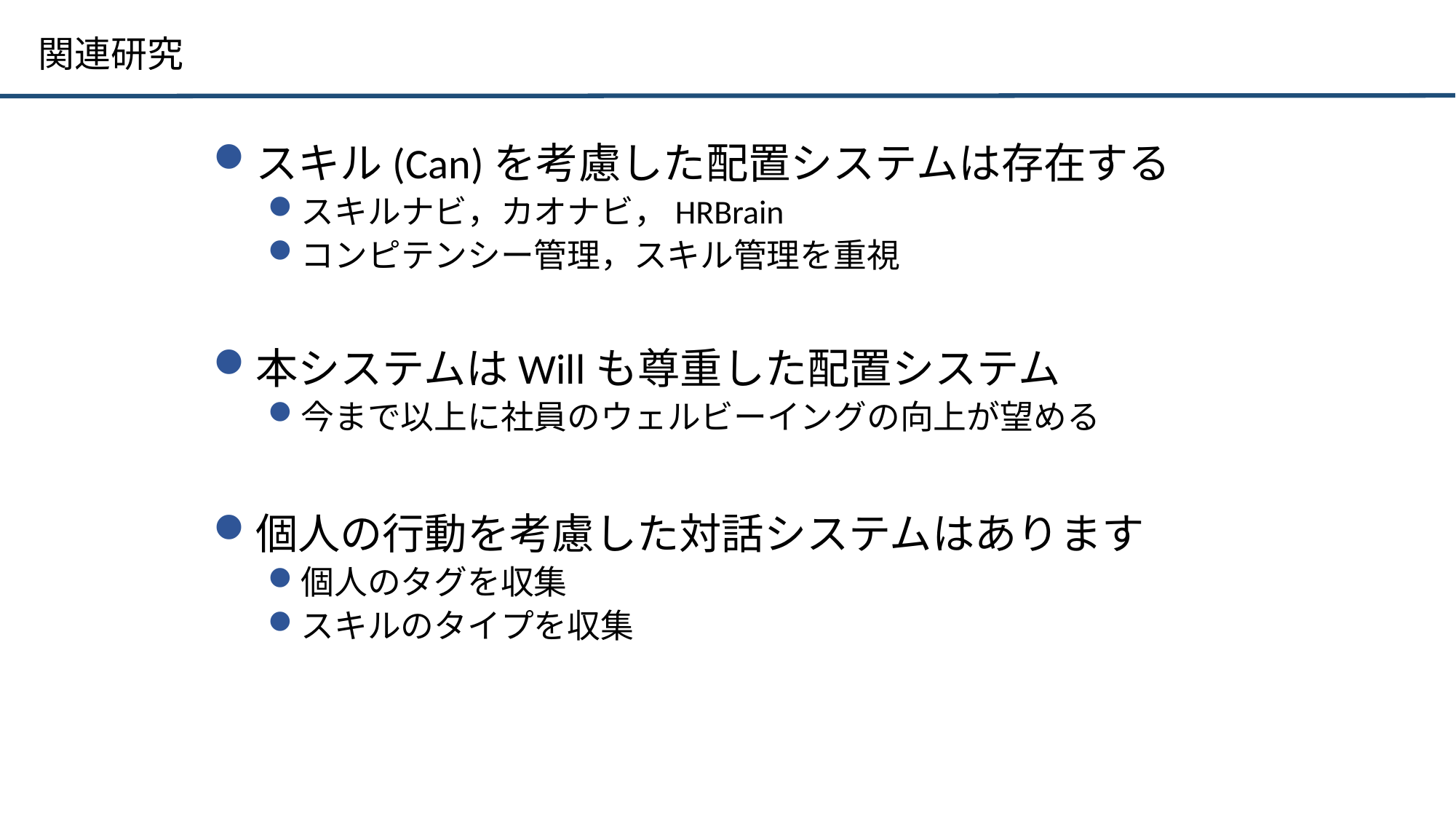

# 関連研究
スキル(Can)を考慮した配置システムは存在する
スキルナビ，カオナビ，HRBrain
コンピテンシー管理，スキル管理を重視

本システムはWillも尊重した配置システム
今まで以上に社員のウェルビーイングの向上が望める

個人の行動を考慮した対話システムはあります
個人のタグを収集
スキルのタイプを収集